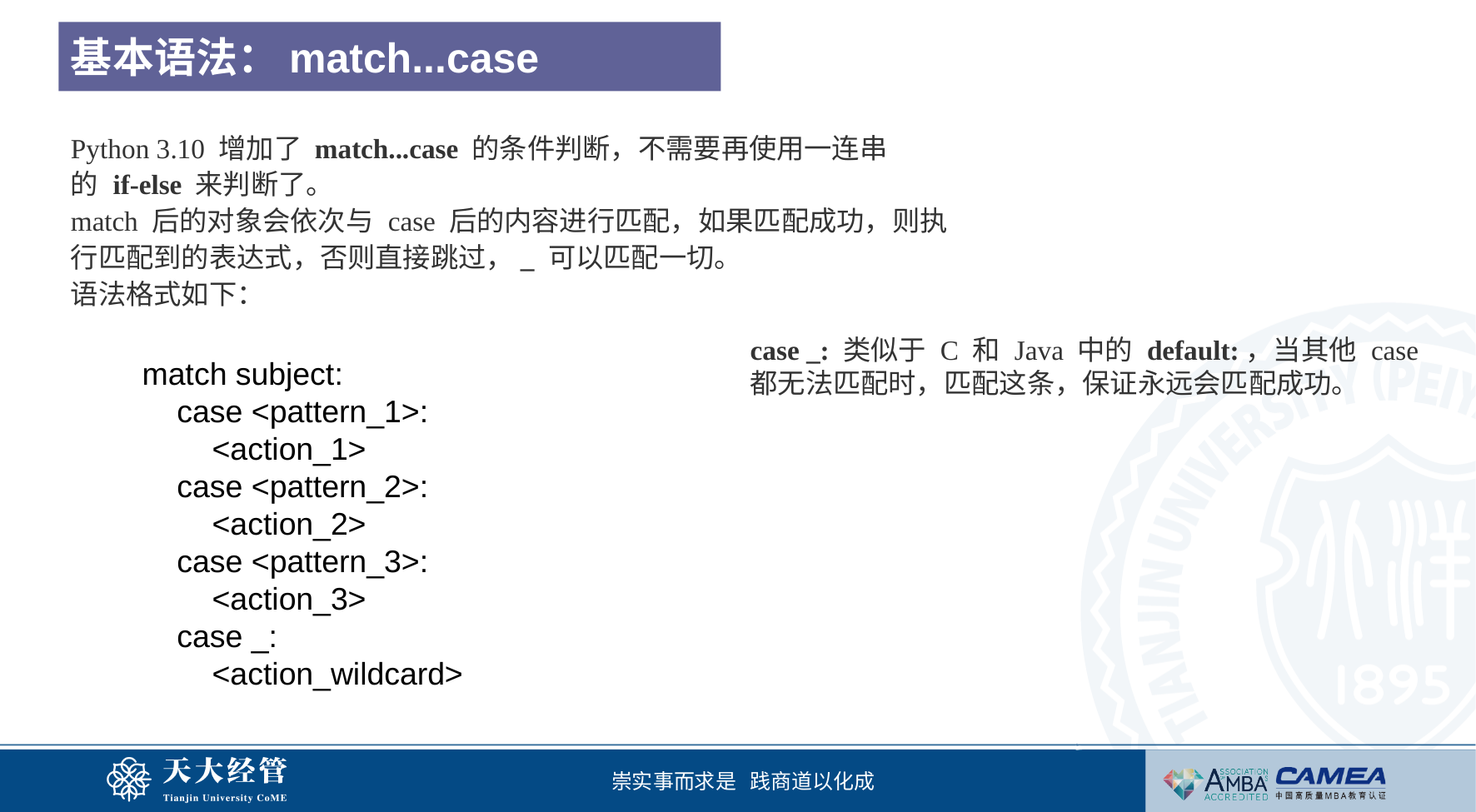

基本语法：match...case
Python 3.10 增加了 match...case 的条件判断，不需要再使用一连串的 if-else 来判断了。
match 后的对象会依次与 case 后的内容进行匹配，如果匹配成功，则执行匹配到的表达式，否则直接跳过，_ 可以匹配一切。
语法格式如下：
case _: 类似于 C 和 Java 中的 default:，当其他 case 都无法匹配时，匹配这条，保证永远会匹配成功。
match subject:
    case <pattern_1>:
        <action_1>
    case <pattern_2>:
        <action_2>
    case <pattern_3>:
        <action_3>
    case _:
        <action_wildcard>
32